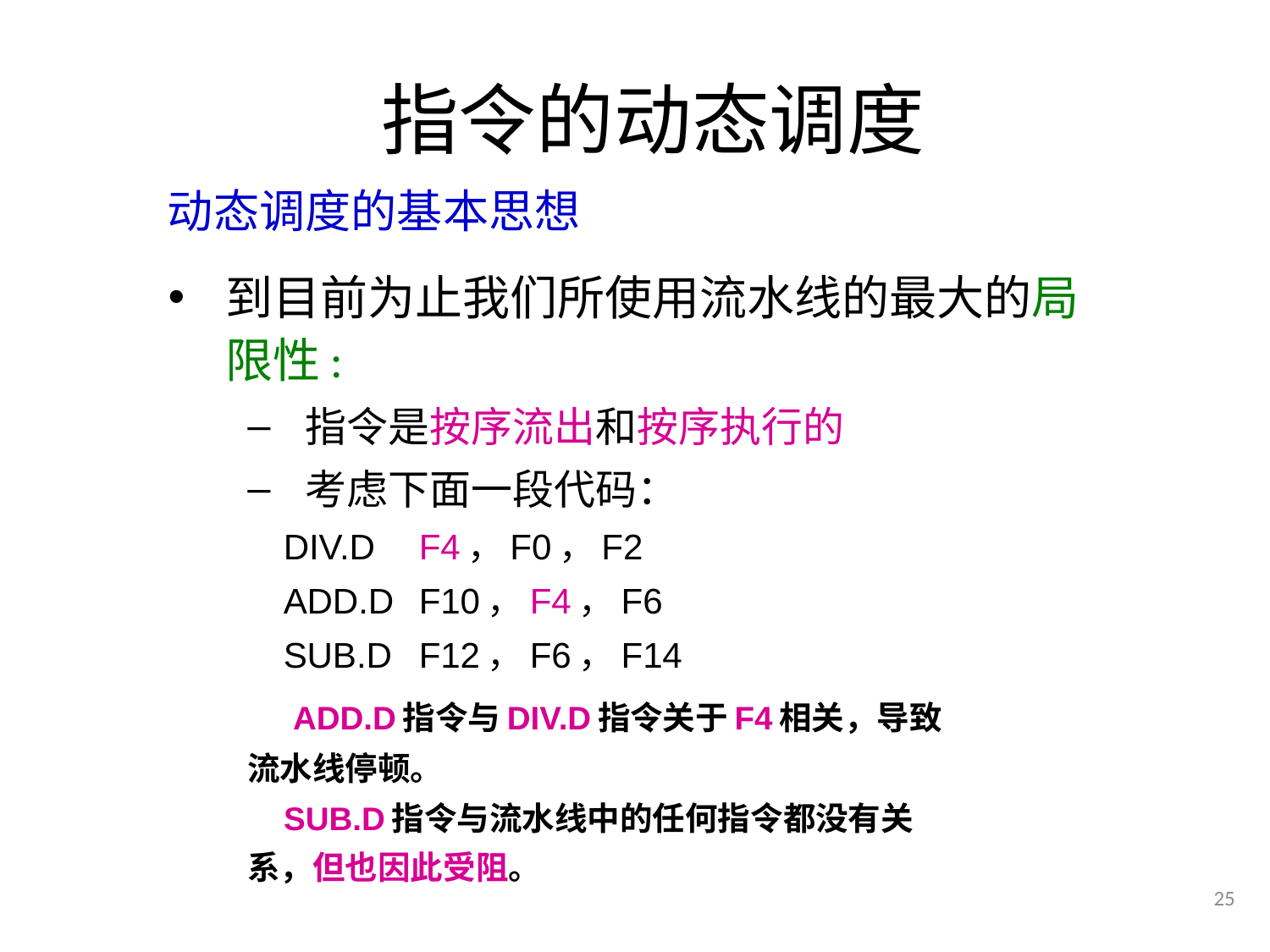

# 指令的动态调度
动态调度的基本思想
到目前为止我们所使用流水线的最大的局限性:
指令是按序流出和按序执行的
考虑下面一段代码：
DIV.D	F4，F0，F2
ADD.D	F10，F4，F6
SUB.D	F12，F6，F14
    ADD.D指令与DIV.D指令关于F4相关，导致
流水线停顿。
    SUB.D指令与流水线中的任何指令都没有关
系，但也因此受阻。
25